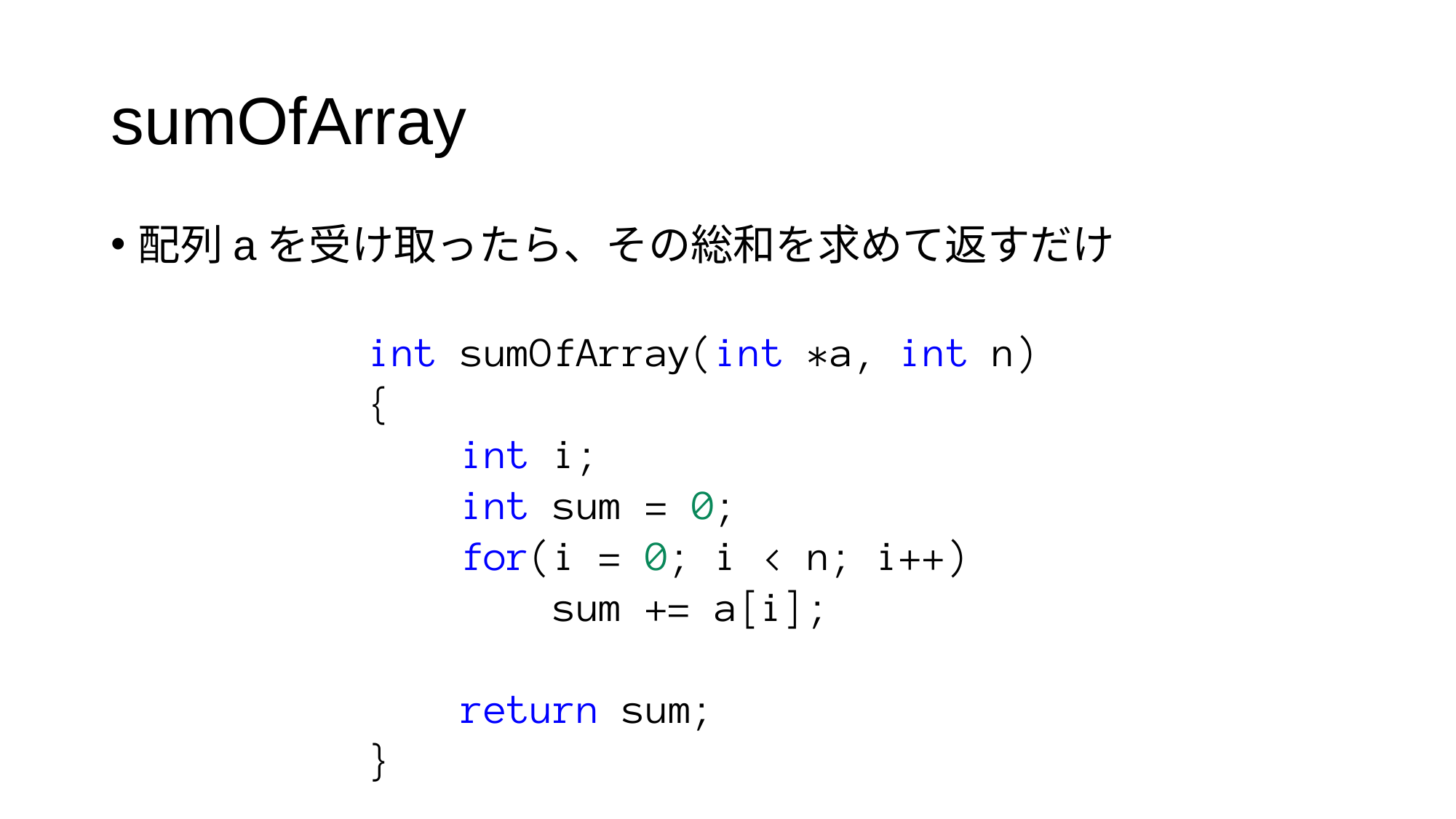

# sumOfArray
配列aを受け取ったら、その総和を求めて返すだけ
int sumOfArray(int *a, int n)
{
    int i;
    int sum = 0;
    for(i = 0; i < n; i++)
        sum += a[i];
    return sum;
}